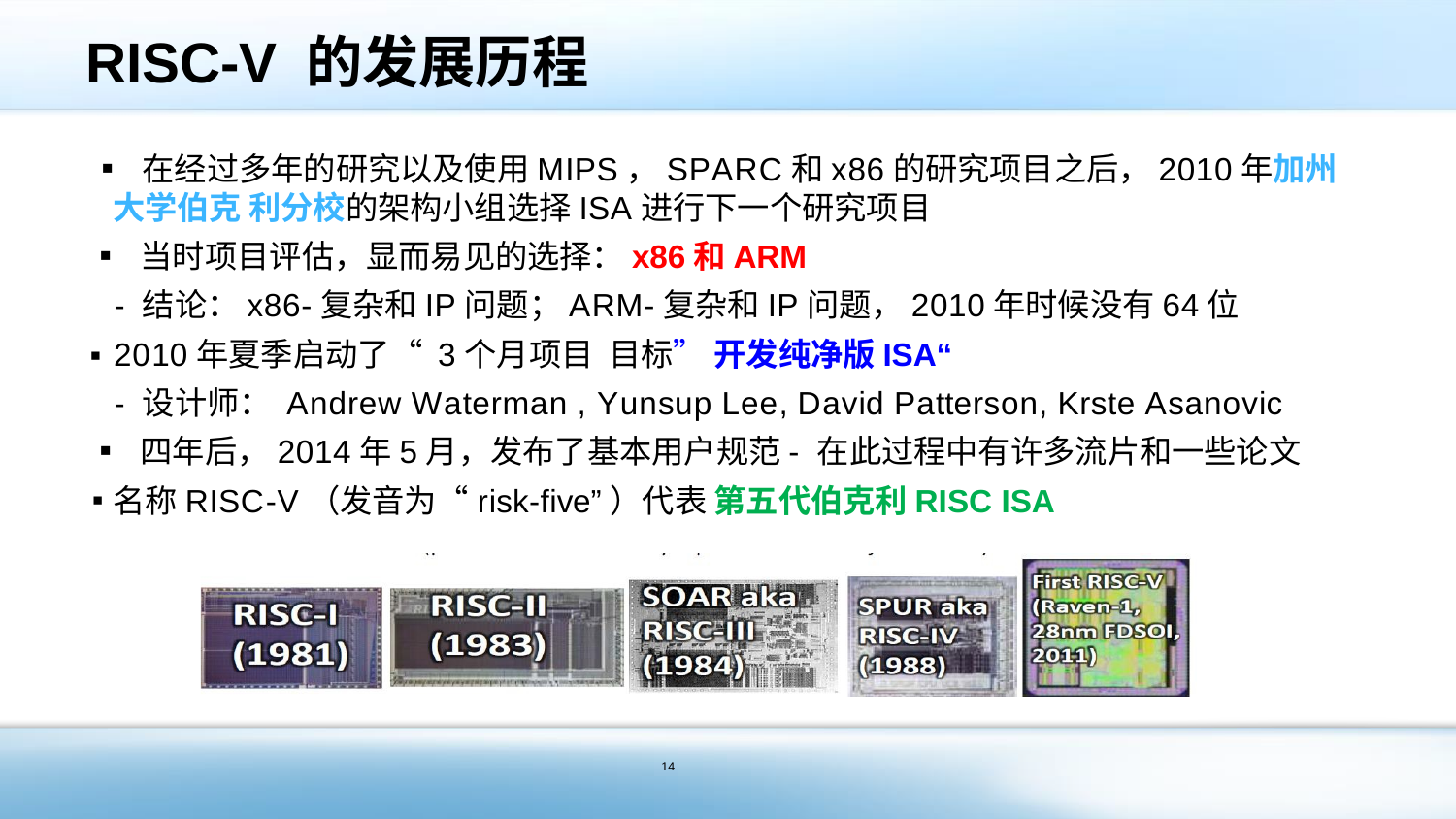

# RISC-V 的发展历程
▪ 在经过多年的研究以及使用MIPS，SPARC和x86的研究项目之后，2010年加州大学伯克 利分校的架构小组选择ISA进行下一个研究项目
▪ 当时项目评估，显而易见的选择：x86和ARM
- 结论：x86-复杂和IP问题；ARM-复杂和IP问题，2010年时候没有64位
▪ 2010年夏季启动了“ 3个月项目  目标” 开发纯净版ISA“
- 设计师： Andrew Waterman , Yunsup Lee, David Patterson, Krste Asanovic
▪ 四年后，2014年5月，发布了基本用户规范- 在此过程中有许多流片和一些论文
名称RISC-V（发音为“risk-five”）代表 第五代伯克利RISC ISA

14